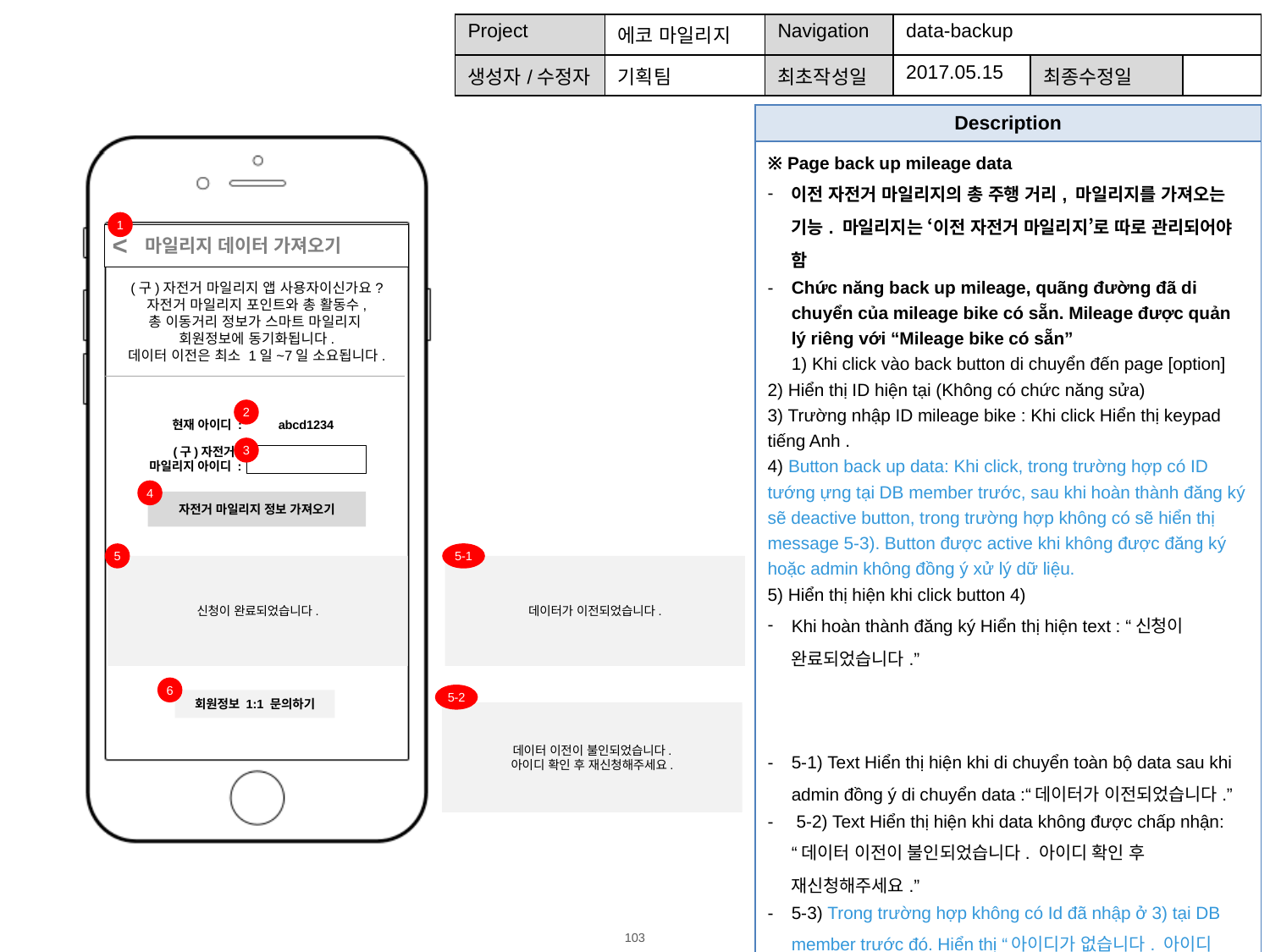

| Project | 에코 마일리지 | Navigation | data-backup |  |  |
| --- | --- | --- | --- | --- | --- |
| 생성자/수정자 | 기획팀 | 최초작성일 | 2017.05.15 | 최종수정일 |  |
| Description |
| --- |
| ※ Page back up mileage data 이전 자전거 마일리지의 총 주행 거리, 마일리지를 가져오는 기능. 마일리지는 ‘이전 자전거 마일리지’로 따로 관리되어야 함 Chức năng back up mileage, quãng đường đã di chuyển của mileage bike có sẵn. Mileage được quản lý riêng với “Mileage bike có sẵn” 1) Khi click vào back button di chuyển đến page [option] 2) Hiển thị ID hiện tại (Không có chức năng sửa) 3) Trường nhập ID mileage bike : Khi click Hiển thị keypad tiếng Anh . 4) Button back up data: Khi click, trong trường hợp có ID tướng ựng tại DB member trước, sau khi hoàn thành đăng ký sẽ deactive button, trong trường hợp không có sẽ hiển thị message 5-3). Button được active khi không được đăng ký hoặc admin không đồng ý xử lý dữ liệu. 5) Hiển thị hiện khi click button 4) Khi hoàn thành đăng ký Hiển thị hiện text : “신청이 완료되었습니다.” 5-1) Text Hiển thị hiện khi di chuyển toàn bộ data sau khi admin đồng ý di chuyển data :“데이터가 이전되었습니다.” 5-2) Text Hiển thị hiện khi data không được chấp nhận: “데이터 이전이 불인되었습니다. 아이디 확인 후 재신청해주세요.” 5-3) Trong trường hợp không có Id đã nhập ở 3) tại DB member trước đó. Hiển thị “아이디가 없습니다. 아이디 확인 후 재신청 해주세요” (Không có ID. Hãy đăng ký lại sau khi xác minh) 6) Button hỏi đáp: Khi click liên kết để chuyển mail đến người phụ trách customer center. |
1
<
     마일리지 데이터 가져오기
(구)자전거 마일리지 앱 사용자이신가요?
자전거 마일리지 포인트와 총 활동수,
총 이동거리 정보가 스마트 마일리지
회원정보에 동기화됩니다.
데이터 이전은 최소 1일~7일 소요됩니다.
2
현재 아이디 :
abcd1234
(구)자전거
마일리지 아이디 :
3

4
자전거 마일리지 정보 가져오기
5
5-1
신청이 완료되었습니다.
데이터가 이전되었습니다.
6
5-2
회원정보 1:1 문의하기
데이터 이전이 불인되었습니다.
아이디 확인 후 재신청해주세요.